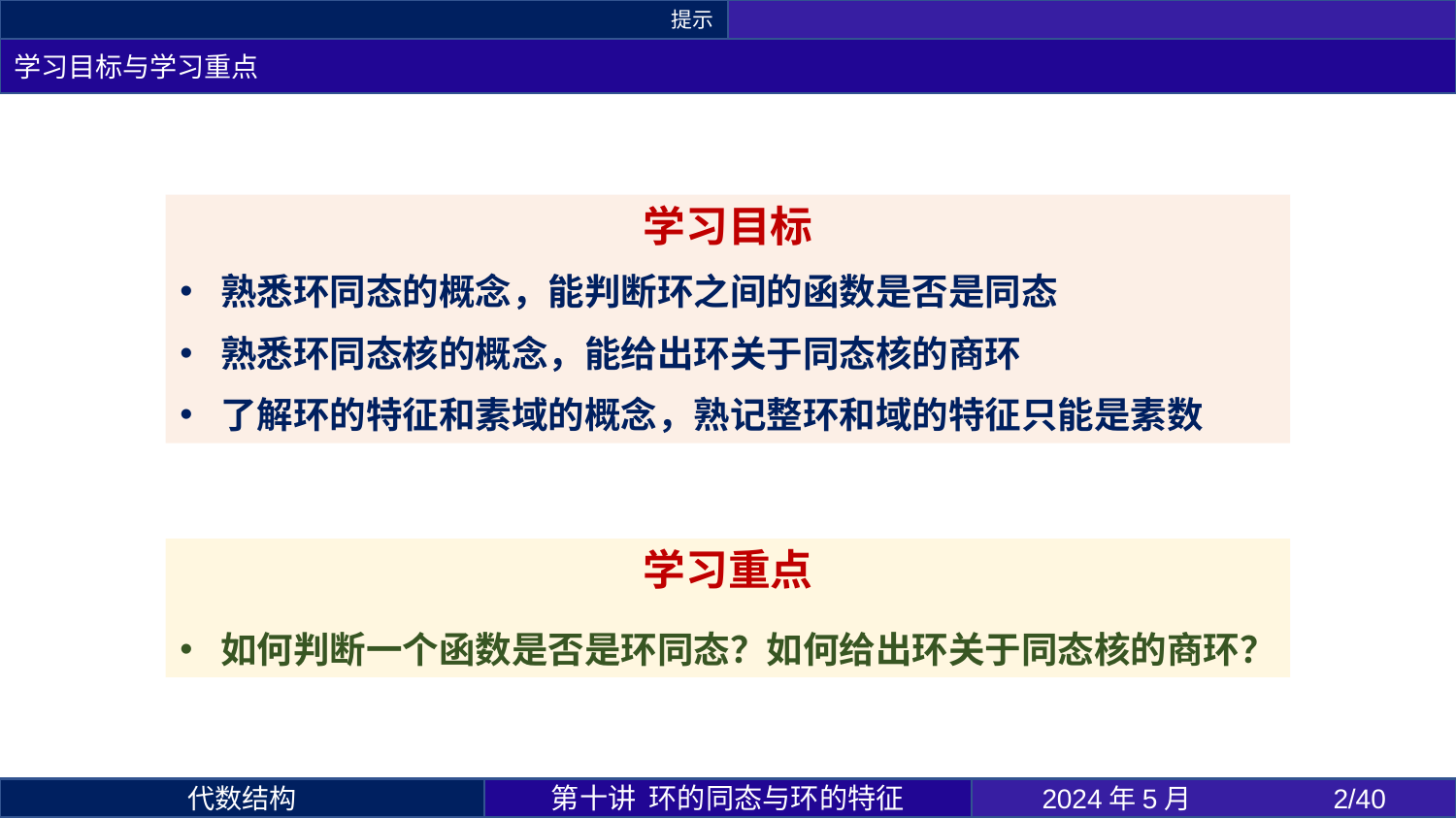

提示
学习目标与学习重点
学习目标
熟悉环同态的概念，能判断环之间的函数是否是同态
熟悉环同态核的概念，能给出环关于同态核的商环
了解环的特征和素域的概念，熟记整环和域的特征只能是素数
学习重点
如何判断一个函数是否是环同态？如何给出环关于同态核的商环？
第十讲  环的同态与环的特征
2024年5月 	2/40
代数结构